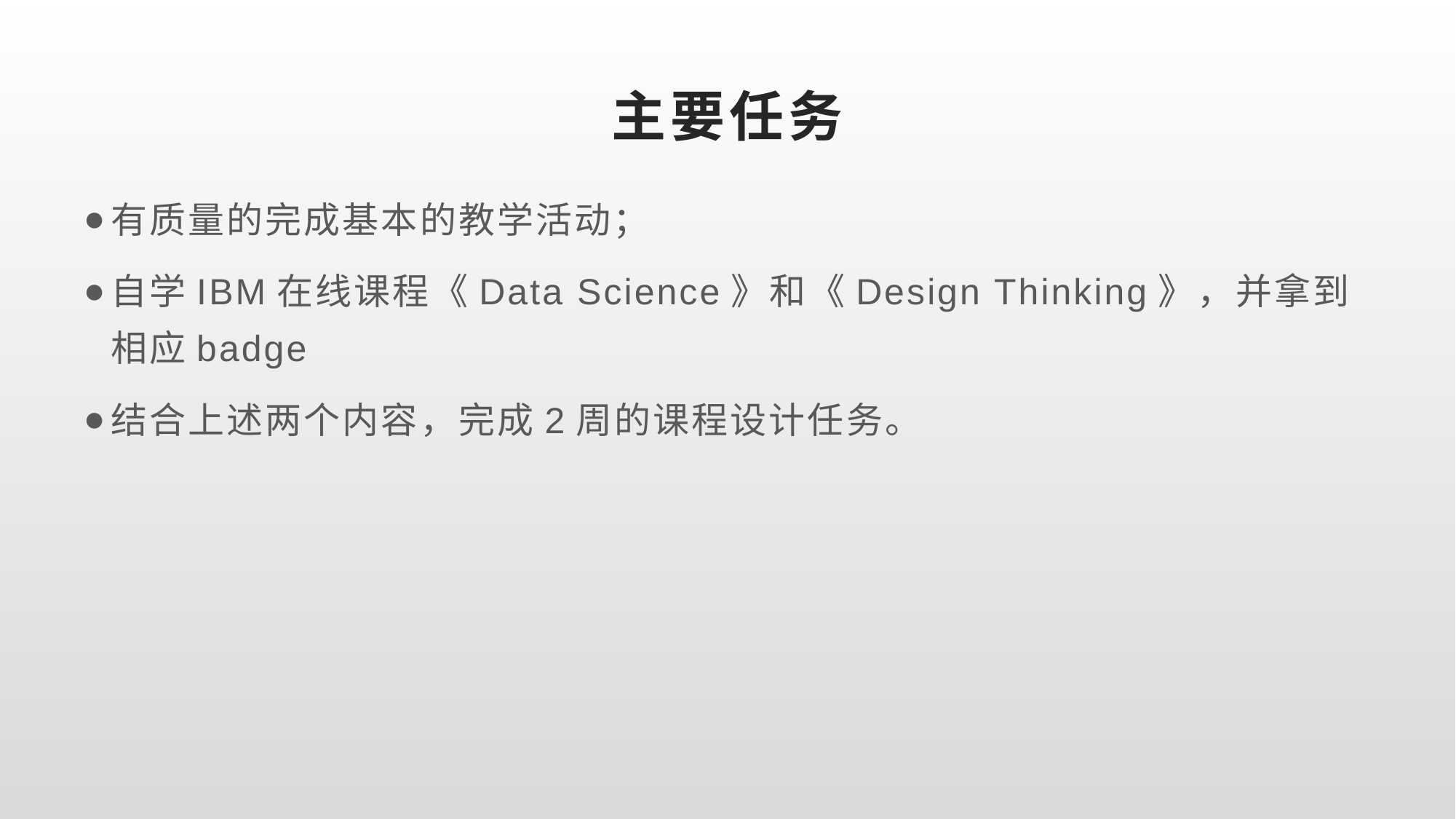

# 主要任务
有质量的完成基本的教学活动；
自学IBM在线课程《Data Science》和《Design Thinking》，并拿到相应badge
结合上述两个内容，完成2周的课程设计任务。